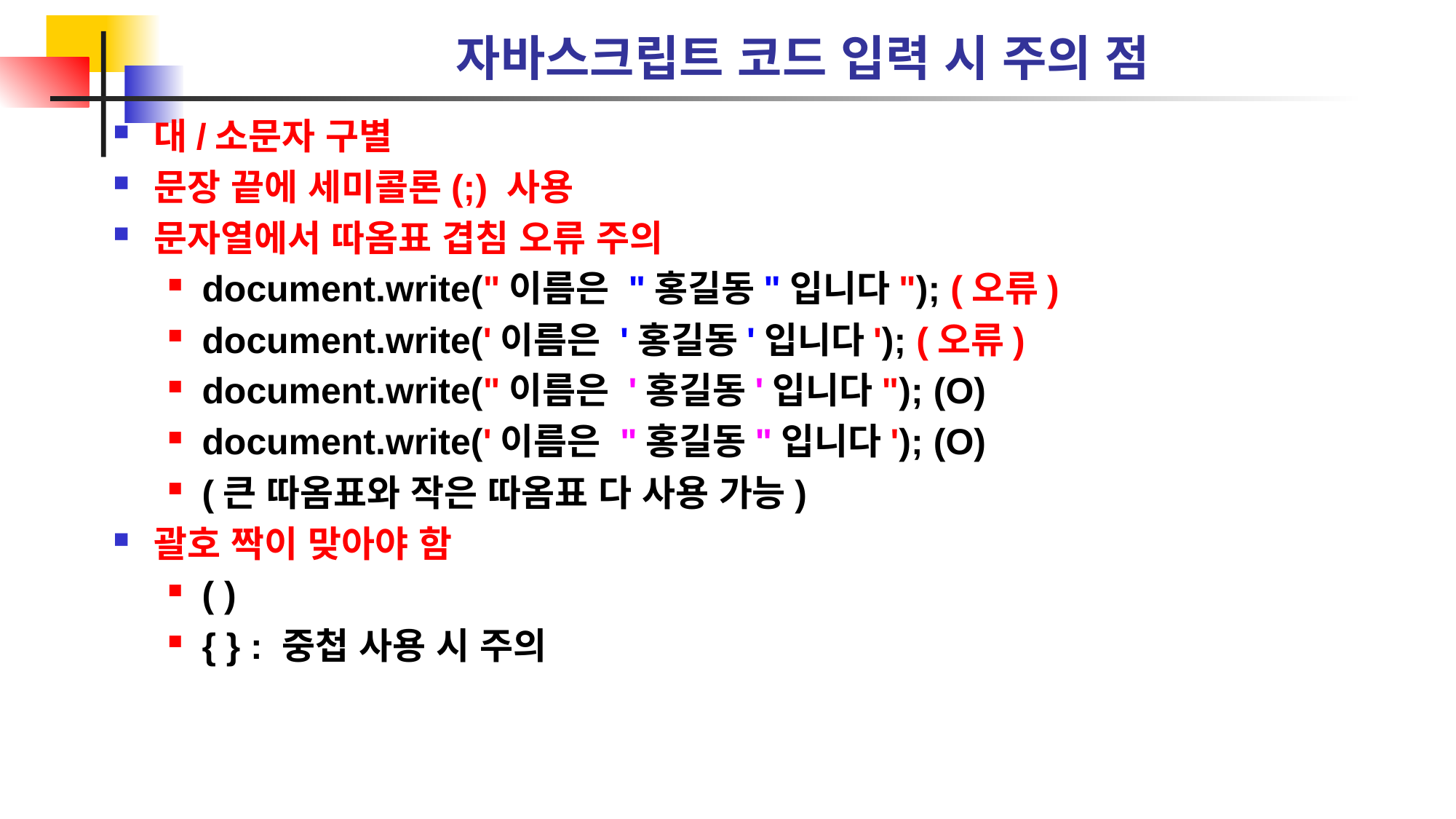

# 자바스크립트 코드 입력 시 주의 점
대/소문자 구별
문장 끝에 세미콜론(;) 사용
문자열에서 따옴표 겹침 오류 주의
document.write("이름은 "홍길동"입니다"); (오류)
document.write('이름은 '홍길동'입니다'); (오류)
document.write("이름은 '홍길동'입니다"); (O)
document.write('이름은 "홍길동"입니다'); (O)
(큰 따옴표와 작은 따옴표 다 사용 가능)
괄호 짝이 맞아야 함
( )
{ } : 중첩 사용 시 주의